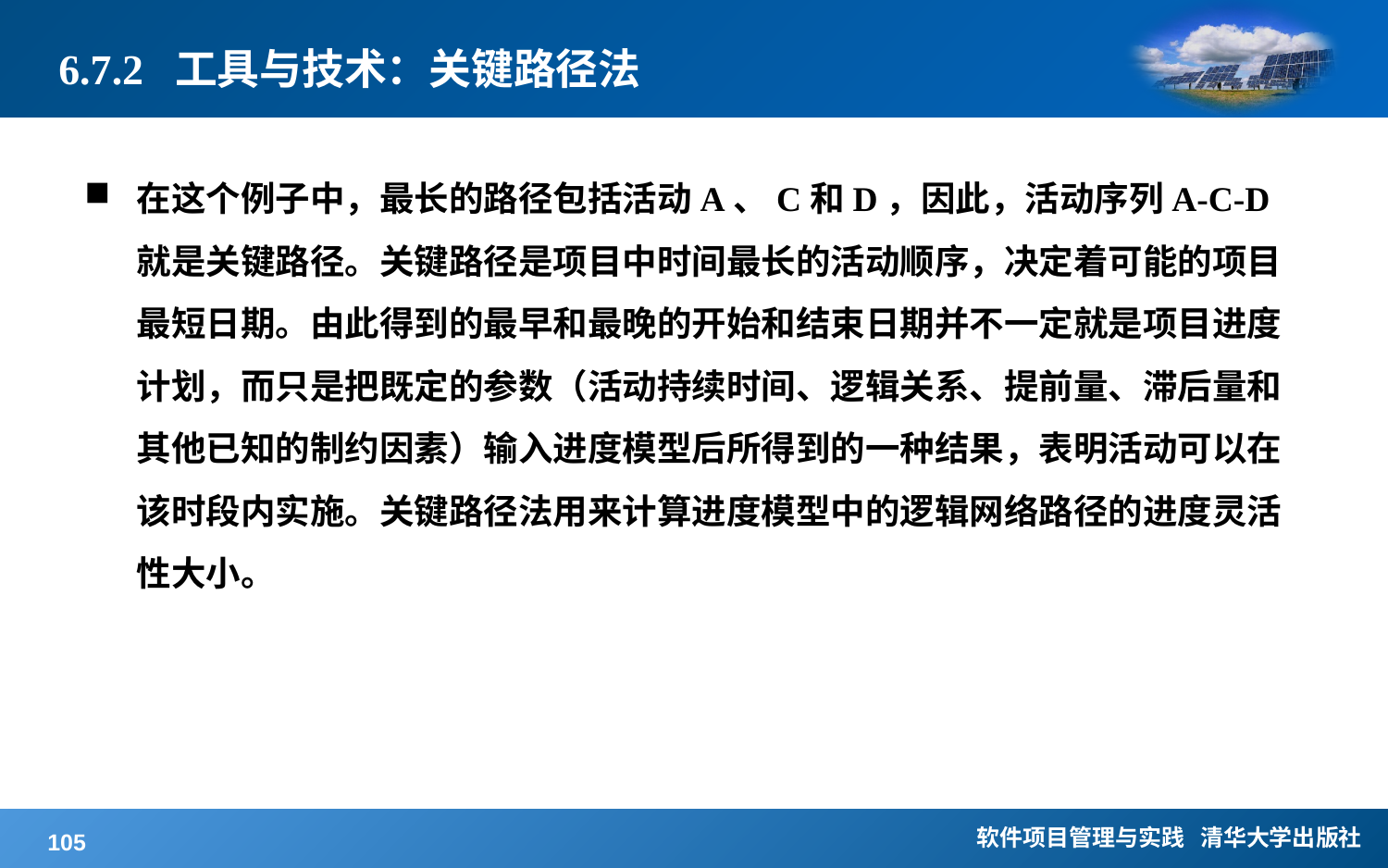

# 6.7.2  工具与技术：关键路径法
在这个例子中，最长的路径包括活动A、C和D，因此，活动序列A-C-D就是关键路径。关键路径是项目中时间最长的活动顺序，决定着可能的项目最短日期。由此得到的最早和最晚的开始和结束日期并不一定就是项目进度计划，而只是把既定的参数（活动持续时间、逻辑关系、提前量、滞后量和其他已知的制约因素）输入进度模型后所得到的一种结果，表明活动可以在该时段内实施。关键路径法用来计算进度模型中的逻辑网络路径的进度灵活性大小。